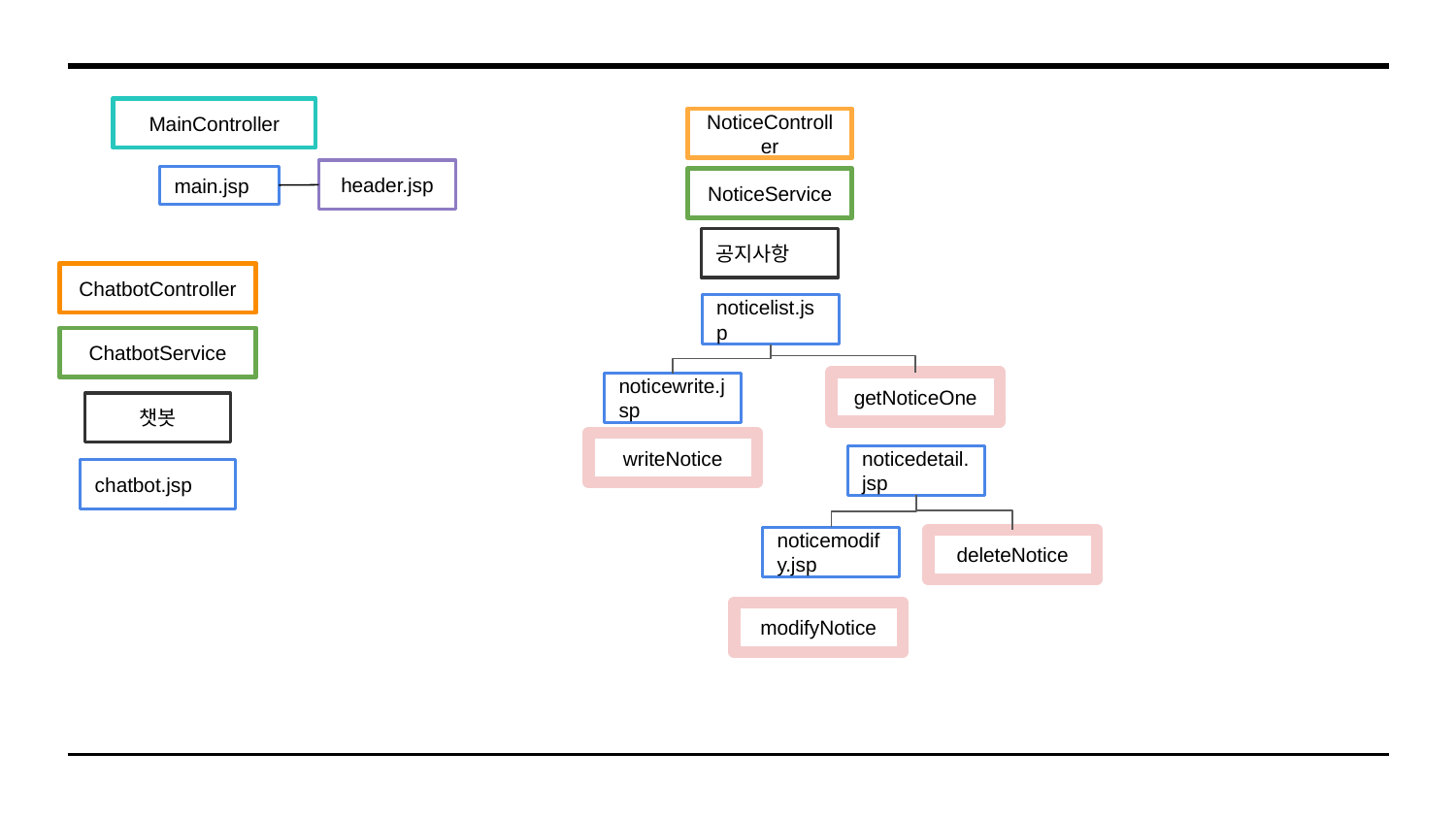

MainController
NoticeController
header.jsp
main.jsp
NoticeService
공지사항
ChatbotController
noticelist.jsp
ChatbotService
getNoticeOne
noticewrite.jsp
챗봇
writeNotice
noticedetail.jsp
chatbot.jsp
noticemodify.jsp
deleteNotice
modifyNotice